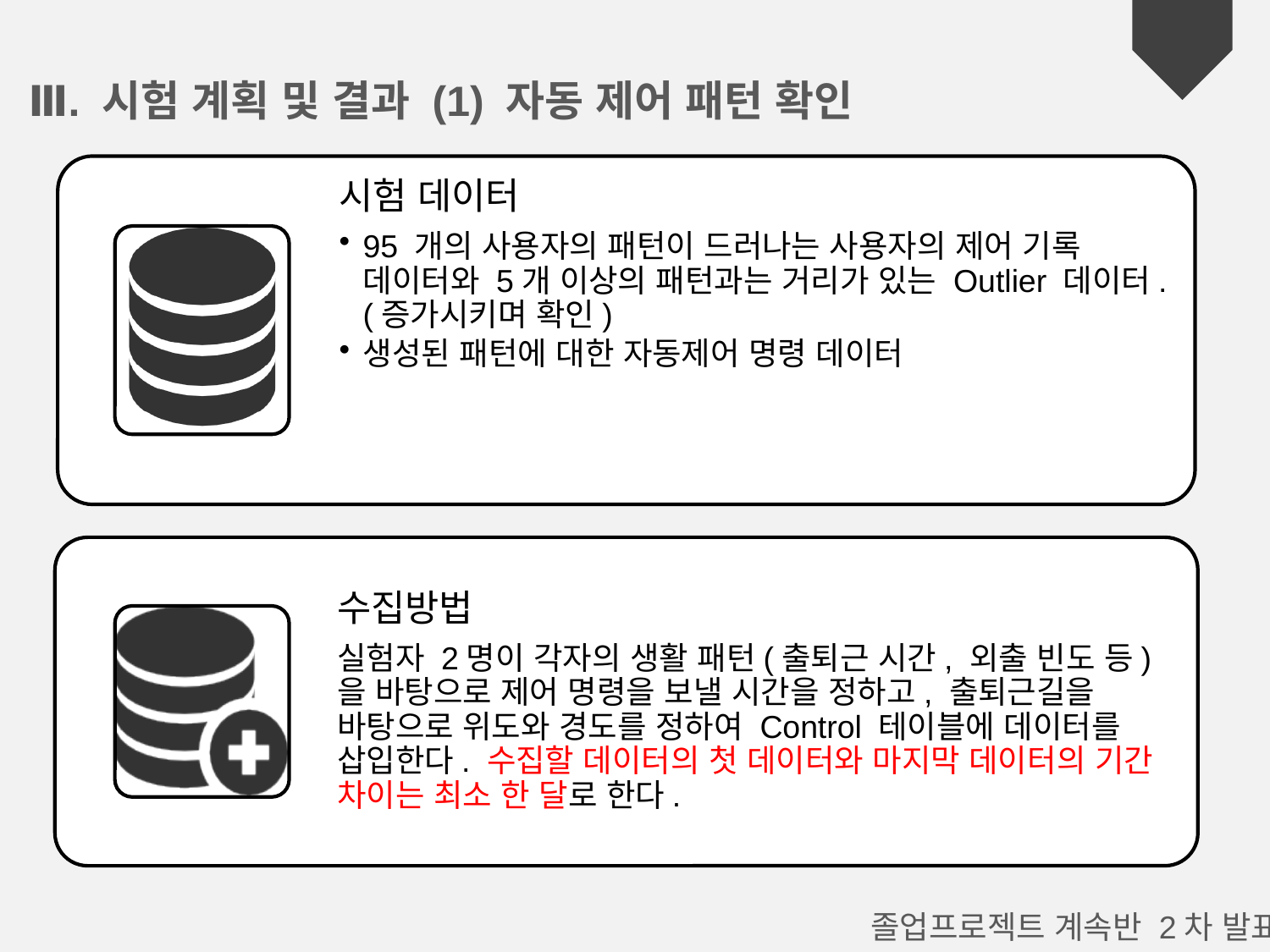

Ⅲ. 시험 계획 및 결과 (1) 자동 제어 패턴 확인
시험 데이터
95 개의 사용자의 패턴이 드러나는 사용자의 제어 기록 데이터와 5개 이상의 패턴과는 거리가 있는 Outlier 데이터.(증가시키며 확인)
생성된 패턴에 대한 자동제어 명령 데이터
수집방법
실험자 2명이 각자의 생활 패턴(출퇴근 시간, 외출 빈도 등)을 바탕으로 제어 명령을 보낼 시간을 정하고, 출퇴근길을 바탕으로 위도와 경도를 정하여 Control 테이블에 데이터를 삽입한다. 수집할 데이터의 첫 데이터와 마지막 데이터의 기간 차이는 최소 한 달로 한다.
졸업프로젝트 계속반 2차 발표